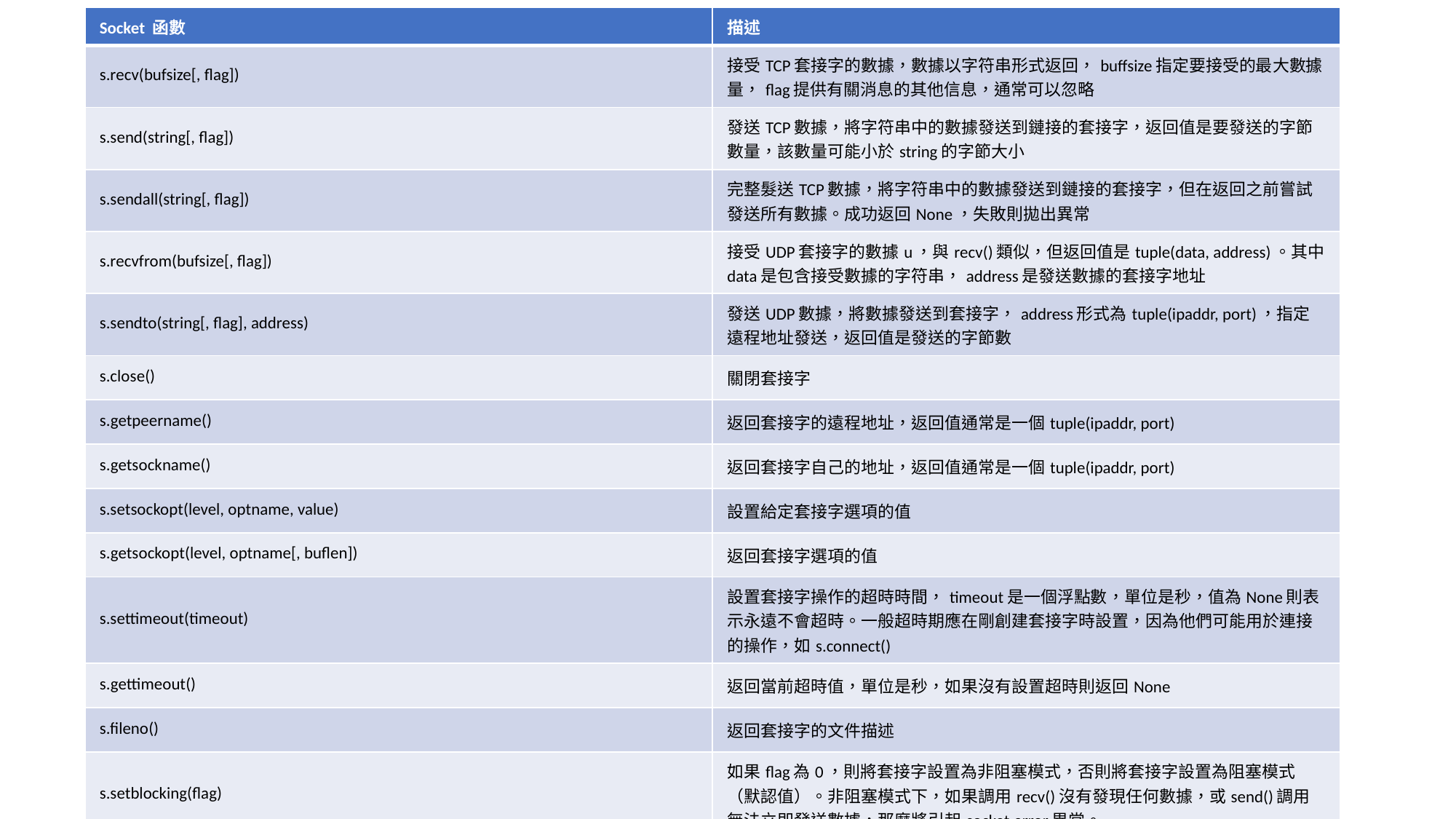

| Socket 函數 | 描述 |
| --- | --- |
| s.recv(bufsize[, flag]) | 接受TCP套接字的數據，數據以字符串形式返回，buffsize指定要接受的最大數據量，flag提供有關消息的其他信息，通常可以忽略 |
| s.send(string[, flag]) | 發送TCP數據，將字符串中的數據發送到鏈接的套接字，返回值是要發送的字節數量，該數量可能小於string的字節大小 |
| s.sendall(string[, flag]) | 完整髮送TCP數據，將字符串中的數據發送到鏈接的套接字，但在返回之前嘗試發送所有數據。成功返回None，失敗則拋出異常 |
| s.recvfrom(bufsize[, flag]) | 接受UDP套接字的數據u，與recv()類似，但返回值是tuple(data, address)。其中data是包含接受數據的字符串，address是發送數據的套接字地址 |
| s.sendto(string[, flag], address) | 發送UDP數據，將數據發送到套接字，address形式為tuple(ipaddr, port)，指定遠程地址發送，返回值是發送的字節數 |
| s.close() | 關閉套接字 |
| s.getpeername() | 返回套接字的遠程地址，返回值通常是一個tuple(ipaddr, port) |
| s.getsockname() | 返回套接字自己的地址，返回值通常是一個tuple(ipaddr, port) |
| s.setsockopt(level, optname, value) | 設置給定套接字選項的值 |
| s.getsockopt(level, optname[, buflen]) | 返回套接字選項的值 |
| s.settimeout(timeout) | 設置套接字操作的超時時間，timeout是一個浮點數，單位是秒，值為None則表示永遠不會超時。一般超時期應在剛創建套接字時設置，因為他們可能用於連接的操作，如s.connect() |
| s.gettimeout() | 返回當前超時值，單位是秒，如果沒有設置超時則返回None |
| s.fileno() | 返回套接字的文件描述 |
| s.setblocking(flag) | 如果flag為0，則將套接字設置為非阻塞模式，否則將套接字設置為阻塞模式（默認值）。非阻塞模式下，如果調用recv()沒有發現任何數據，或send()調用無法立即發送數據，那麼將引起socket.error異常。 |
| s.makefile() | 創建一個與該套接字相關的文件 |